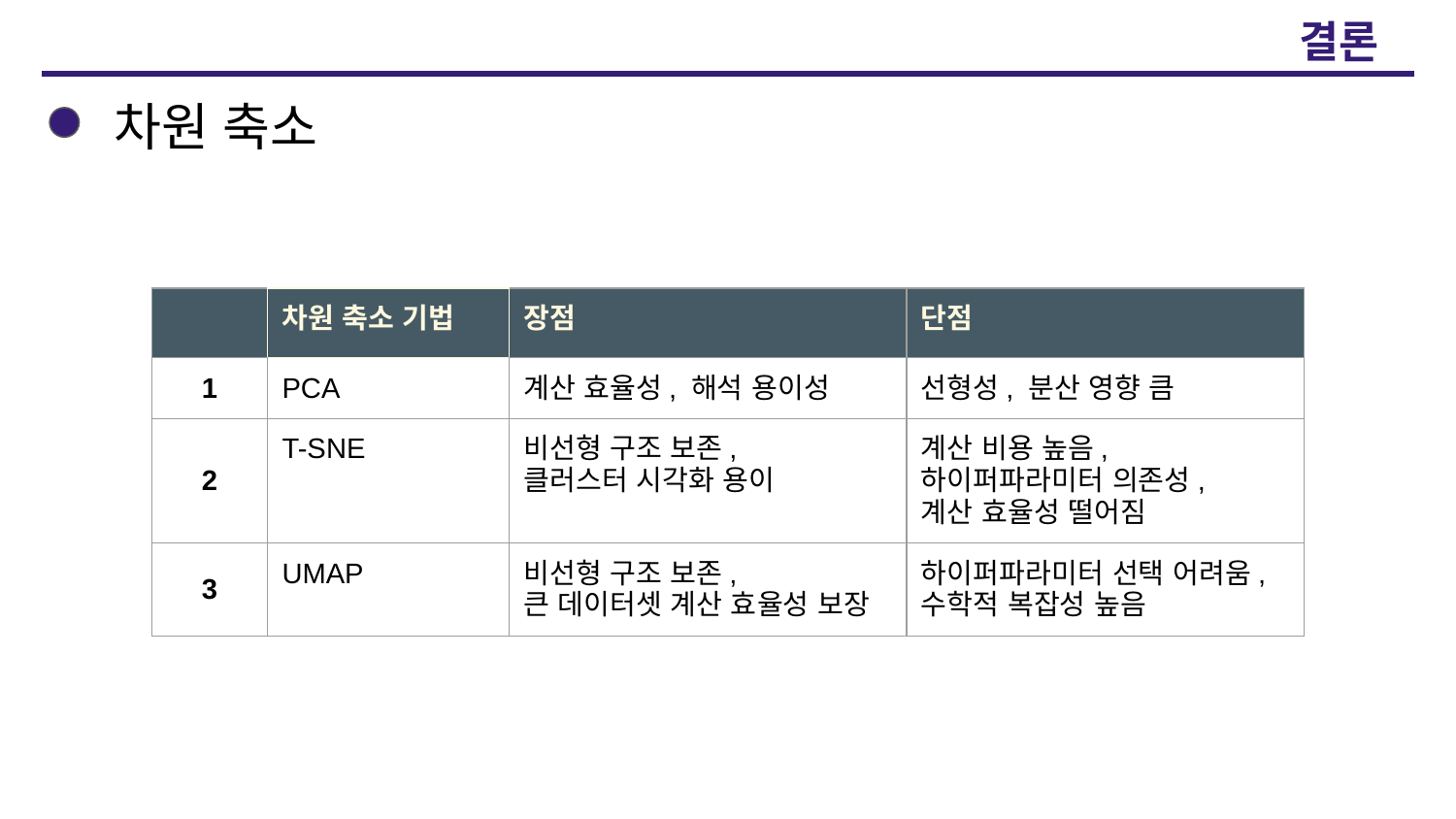

결론
# 차원 축소

|  | 차원 축소 기법 | 장점 | 단점 |
| --- | --- | --- | --- |
| 1 | PCA | 계산 효율성, 해석 용이성 | 선형성, 분산 영향 큼 |
| 2 | T-SNE | 비선형 구조 보존, 클러스터 시각화 용이 | 계산 비용 높음, 하이퍼파라미터 의존성, 계산 효율성 떨어짐 |
| 3 | UMAP | 비선형 구조 보존, 큰 데이터셋 계산 효율성 보장 | 하이퍼파라미터 선택 어려움, 수학적 복잡성 높음 |